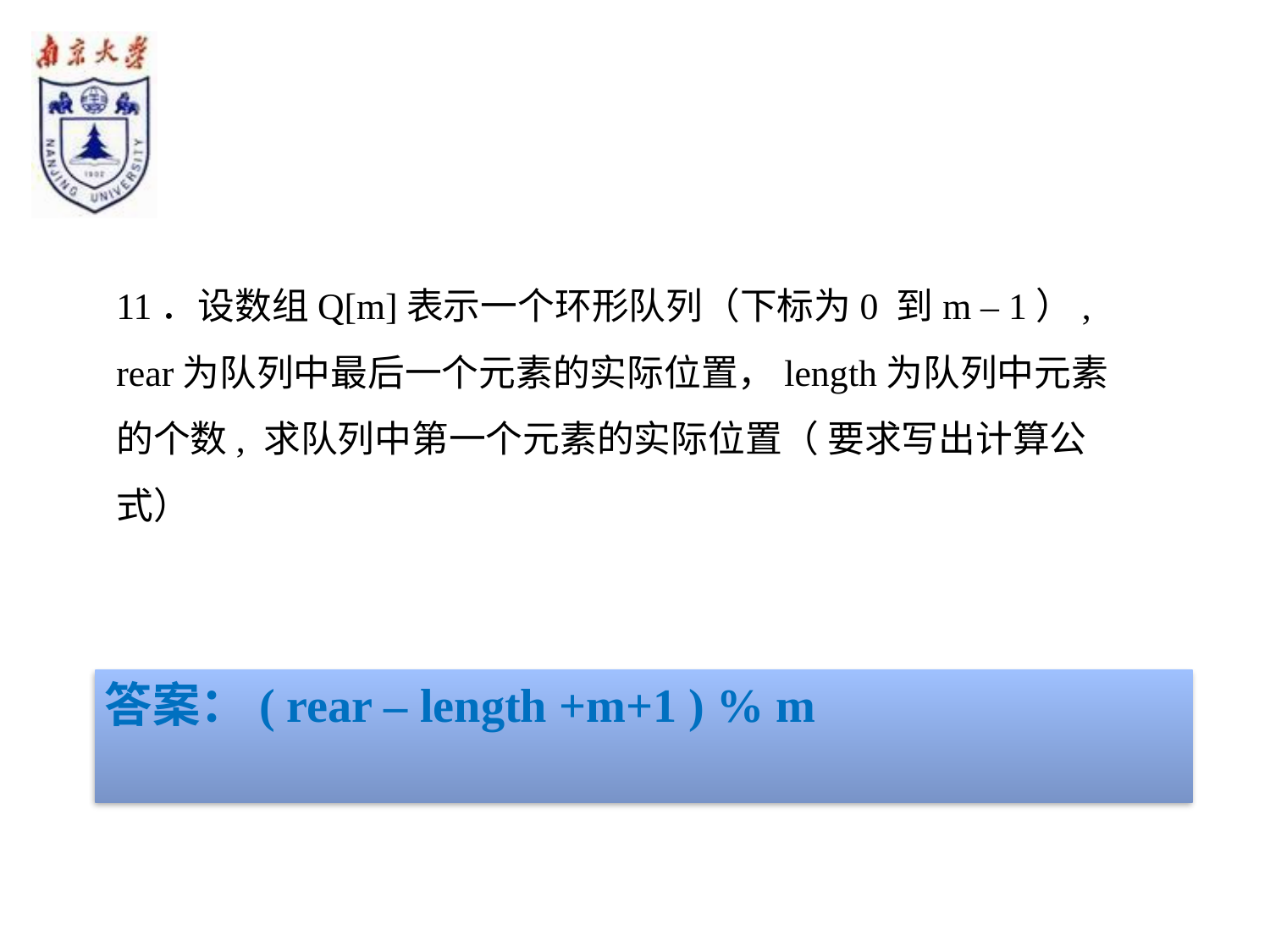

#
11．设数组Q[m]表示一个环形队列（下标为0 到m – 1）, rear为队列中最后一个元素的实际位置，length为队列中元素的个数, 求队列中第一个元素的实际位置（ 要求写出计算公式）

答案：( rear – length +m+1 ) % m